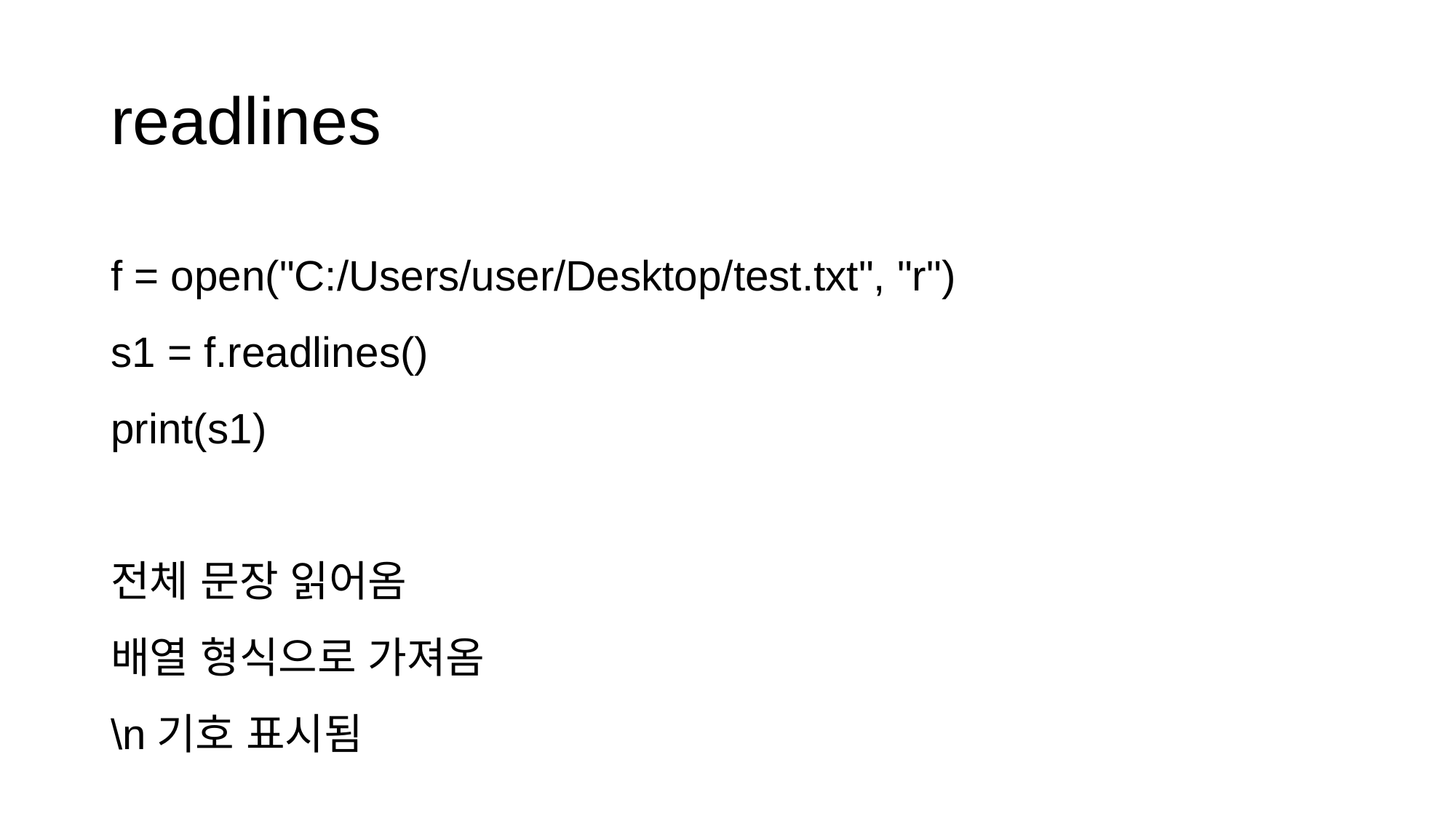

# readlines
f = open("C:/Users/user/Desktop/test.txt", "r")
s1 = f.readlines()
print(s1)

전체 문장 읽어옴
배열 형식으로 가져옴
\n기호 표시됨